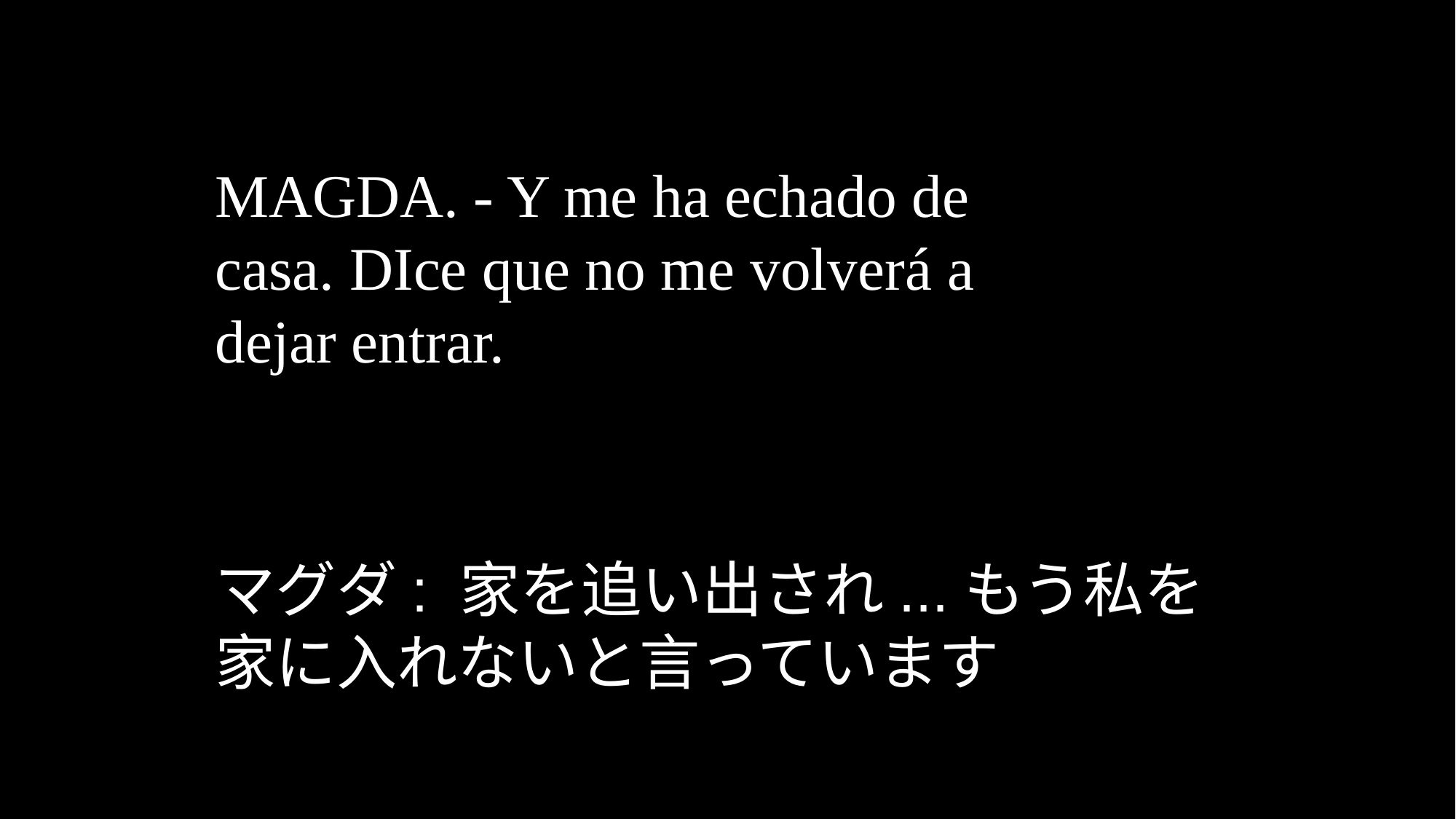

MAGDA. - Y me ha echado de casa. DIce que no me volverá a dejar entrar.

マグダ: 家を追い出され...もう私を家に入れないと言っています